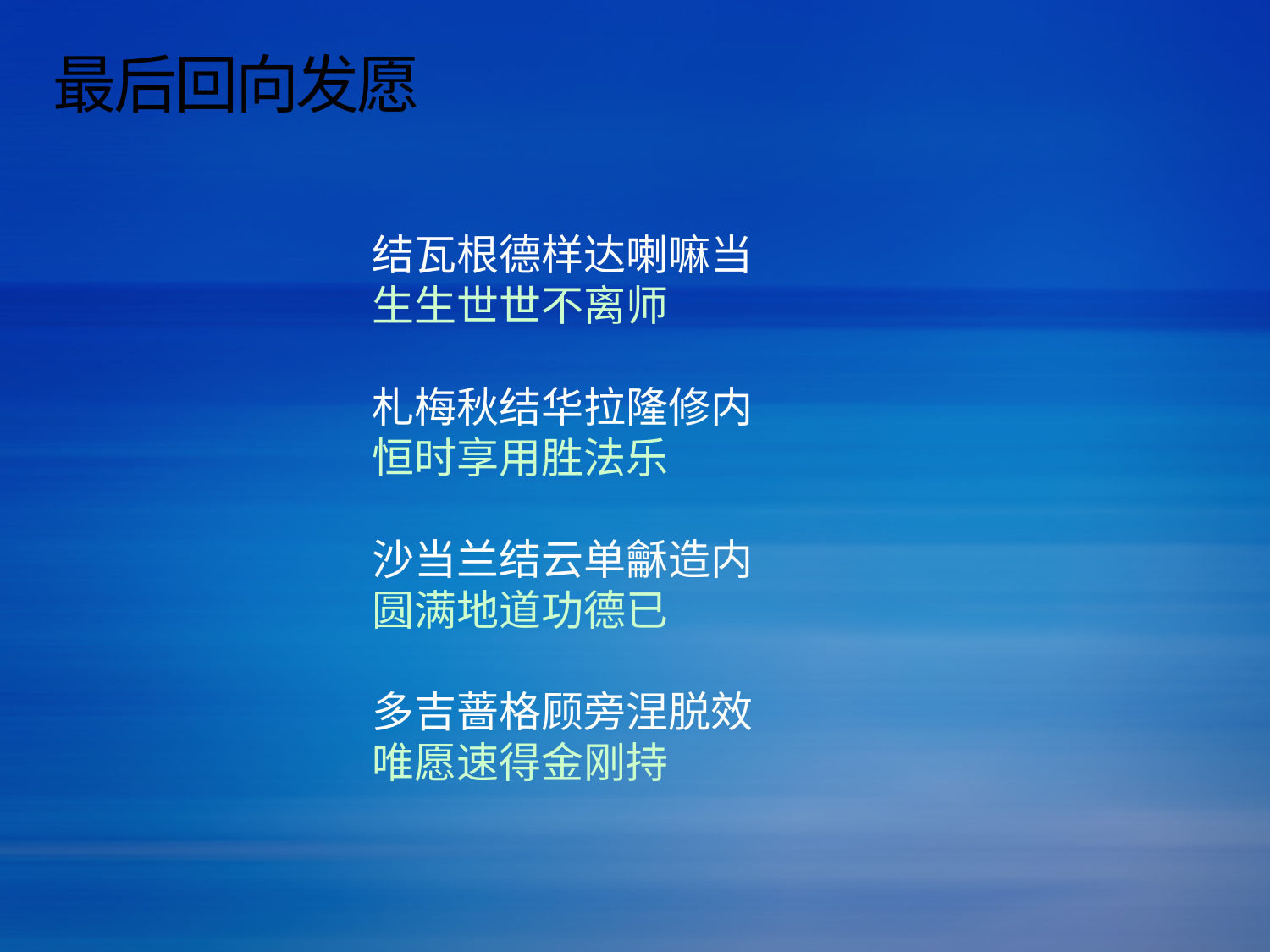

# 最后回向发愿
结瓦根德样达喇嘛当
生生世世不离师

札梅秋结华拉隆修内
恒时享用胜法乐

沙当兰结云单龢造内
圆满地道功德已

多吉蔷格顾旁涅脱效
唯愿速得金刚持